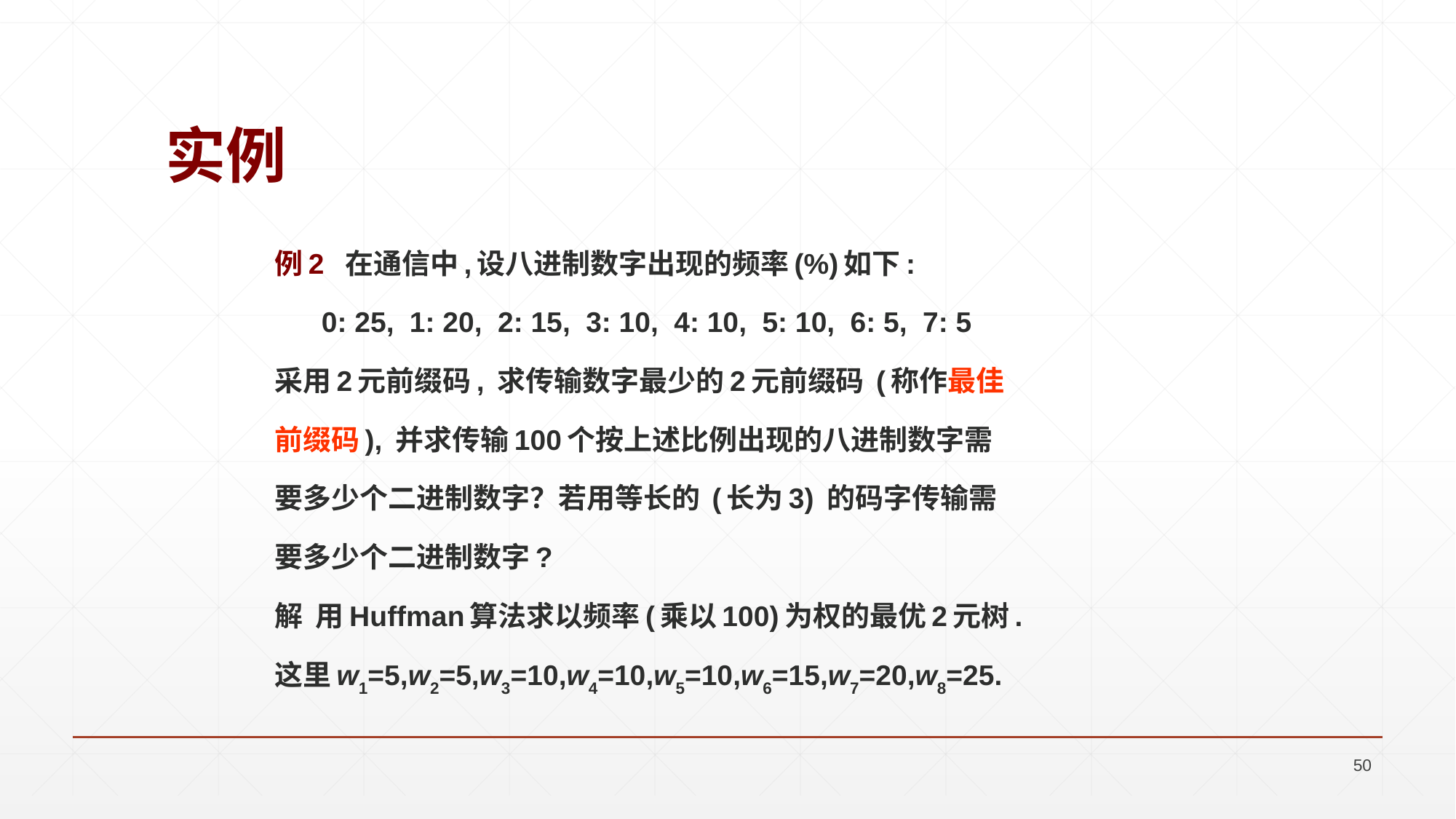

# 实例
例2  在通信中,设八进制数字出现的频率(%)如下:
      0: 25,  1: 20,  2: 15,  3: 10,  4: 10,  5: 10,  6: 5,  7: 5
采用2元前缀码, 求传输数字最少的2元前缀码 (称作最佳
前缀码), 并求传输100个按上述比例出现的八进制数字需
要多少个二进制数字？若用等长的 (长为3) 的码字传输需
要多少个二进制数字?
解  用Huffman算法求以频率(乘以100)为权的最优2元树.
这里w1=5,w2=5,w3=10,w4=10,w5=10,w6=15,w7=20,w8=25.
50